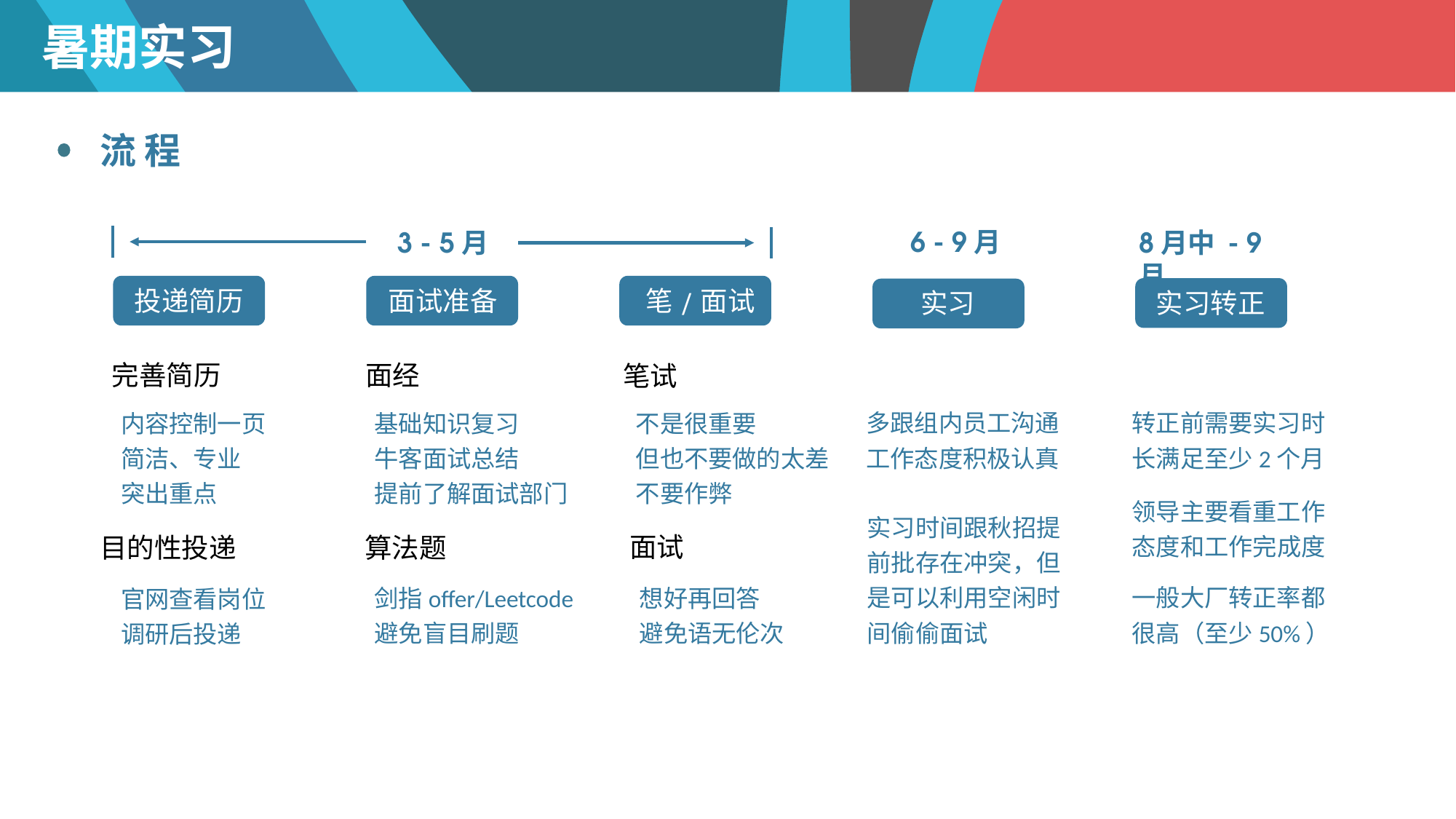

暑期实习
流 程

6 - 9月
3 - 5月
8月中 - 9月

投递简历
面试准备
笔/面试
实习转正
实习
面经
完善简历
笔试
多跟组内员工沟通
工作态度积极认真
转正前需要实习时长满足至少2个月
内容控制一页
简洁、专业
突出重点
基础知识复习
牛客面试总结
提前了解面试部门
不是很重要
但也不要做的太差
不要作弊
领导主要看重工作态度和工作完成度
实习时间跟秋招提前批存在冲突，但是可以利用空闲时间偷偷面试
面试
算法题
目的性投递
一般大厂转正率都很高（至少50%）
想好再回答
避免语无伦次
剑指offer/Leetcode
避免盲目刷题
官网查看岗位
调研后投递